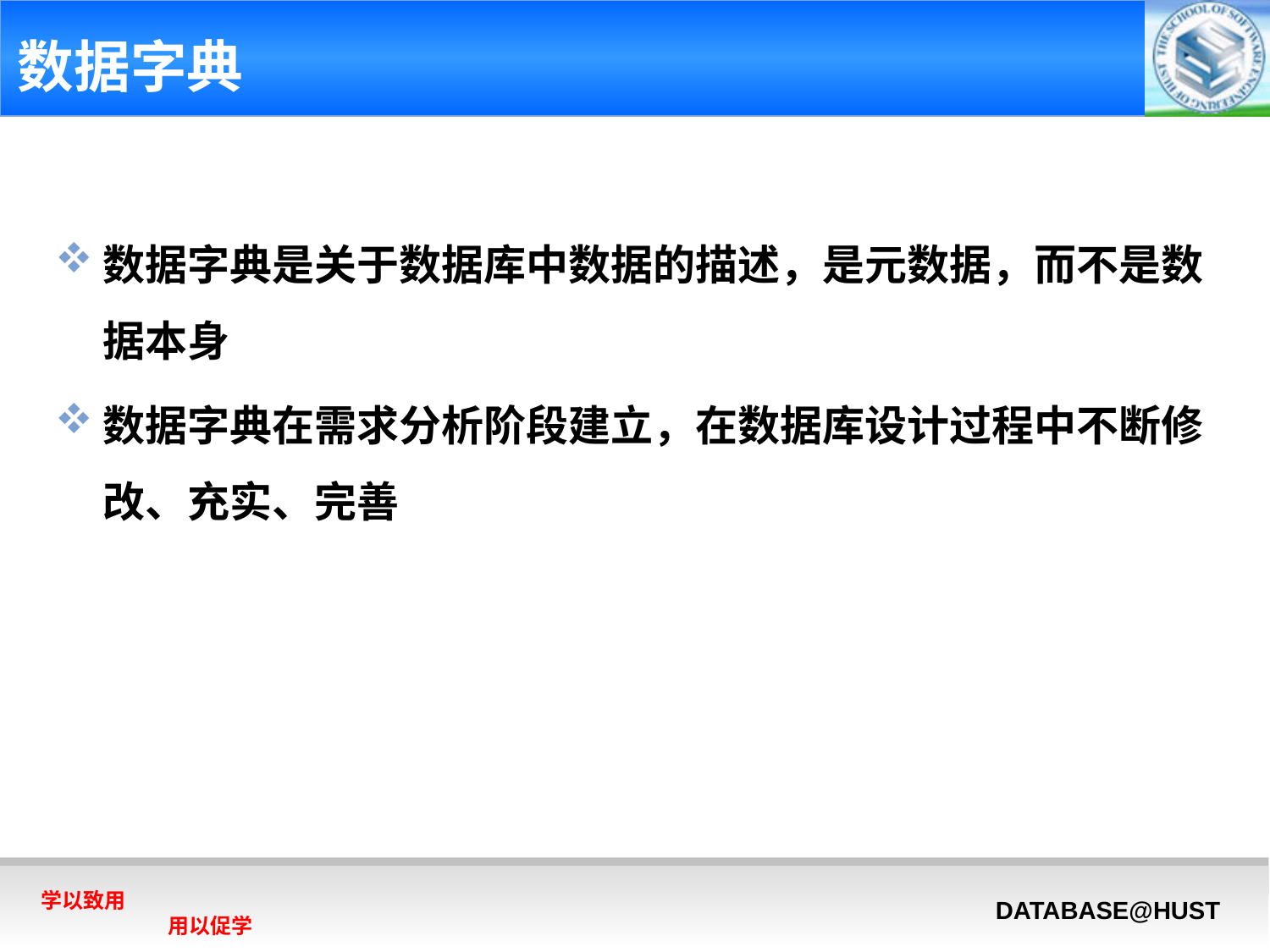

# 数据字典
数据字典是关于数据库中数据的描述，是元数据，而不是数据本身
数据字典在需求分析阶段建立，在数据库设计过程中不断修改、充实、完善